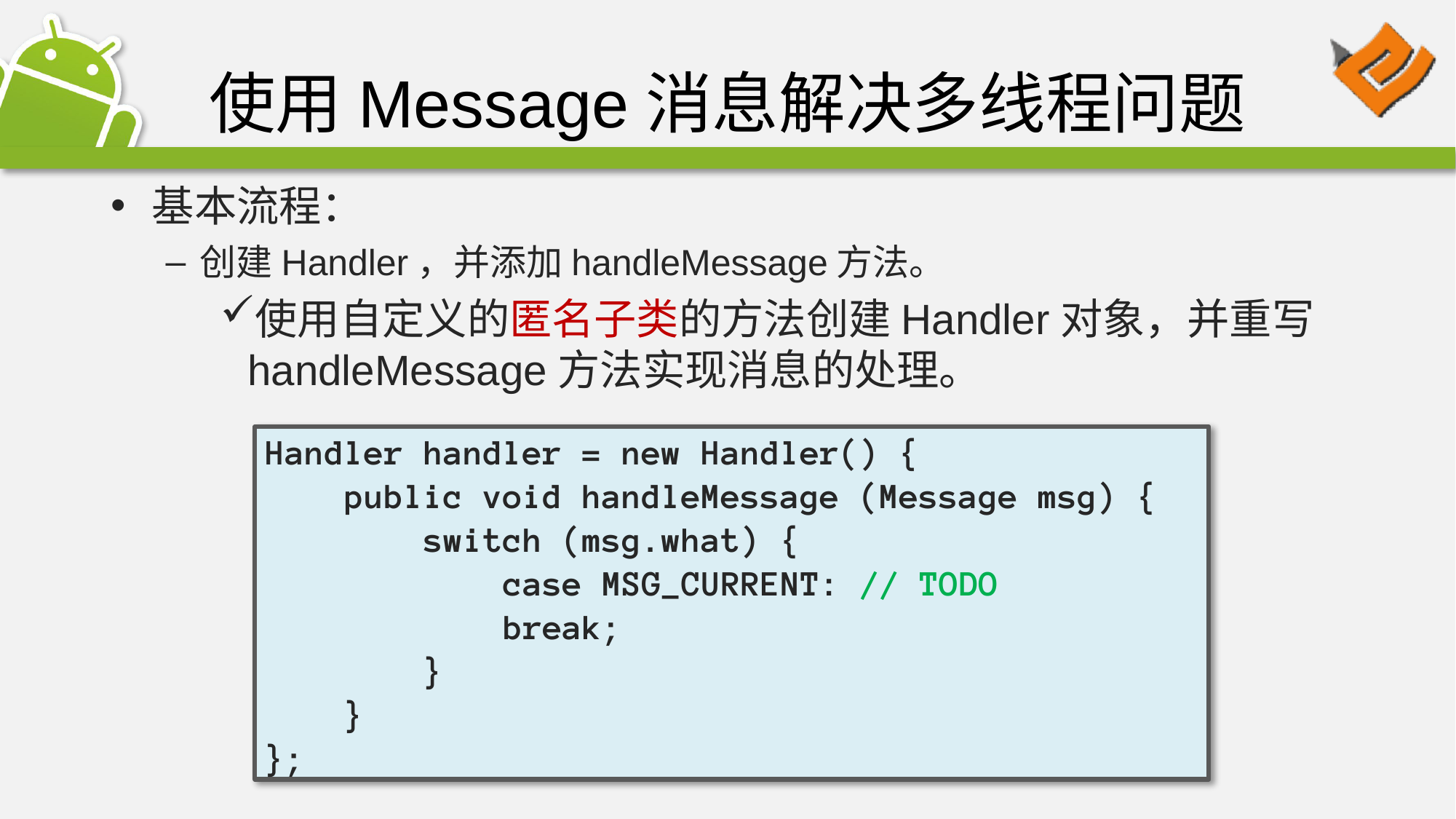

# 使用Message消息解决多线程问题
基本流程：
创建Handler，并添加handleMessage方法。
使用自定义的匿名子类的方法创建Handler对象，并重写handleMessage方法实现消息的处理。
Handler handler = new Handler() {
    public void handleMessage (Message msg) {
        switch (msg.what) {
            case MSG_CURRENT: // TODO
            break;
        }
    }
};